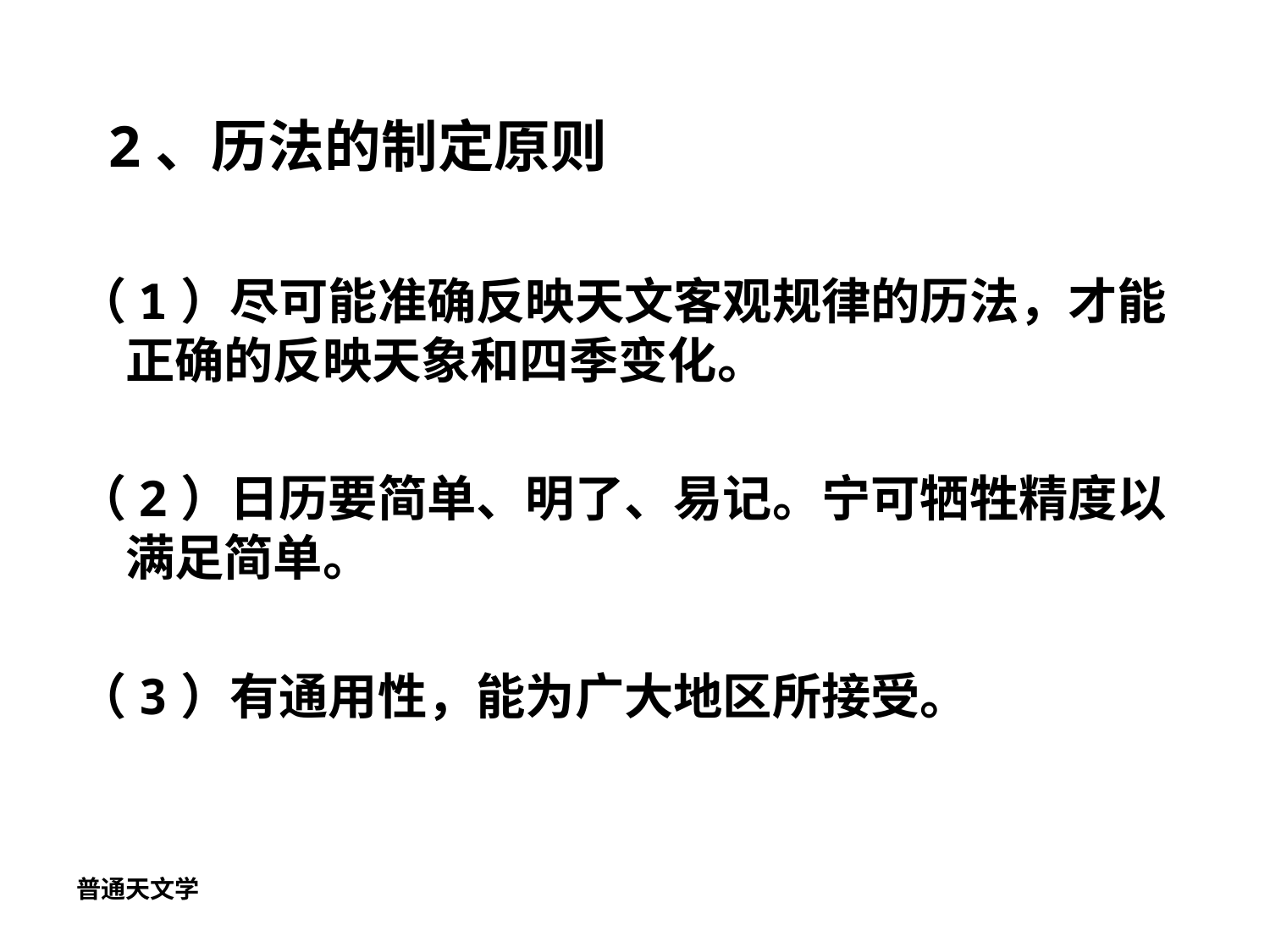

# 2、历法的制定原则
（1）尽可能准确反映天文客观规律的历法，才能正确的反映天象和四季变化。

（2）日历要简单、明了、易记。宁可牺牲精度以满足简单。

（3）有通用性，能为广大地区所接受。
普通天文学